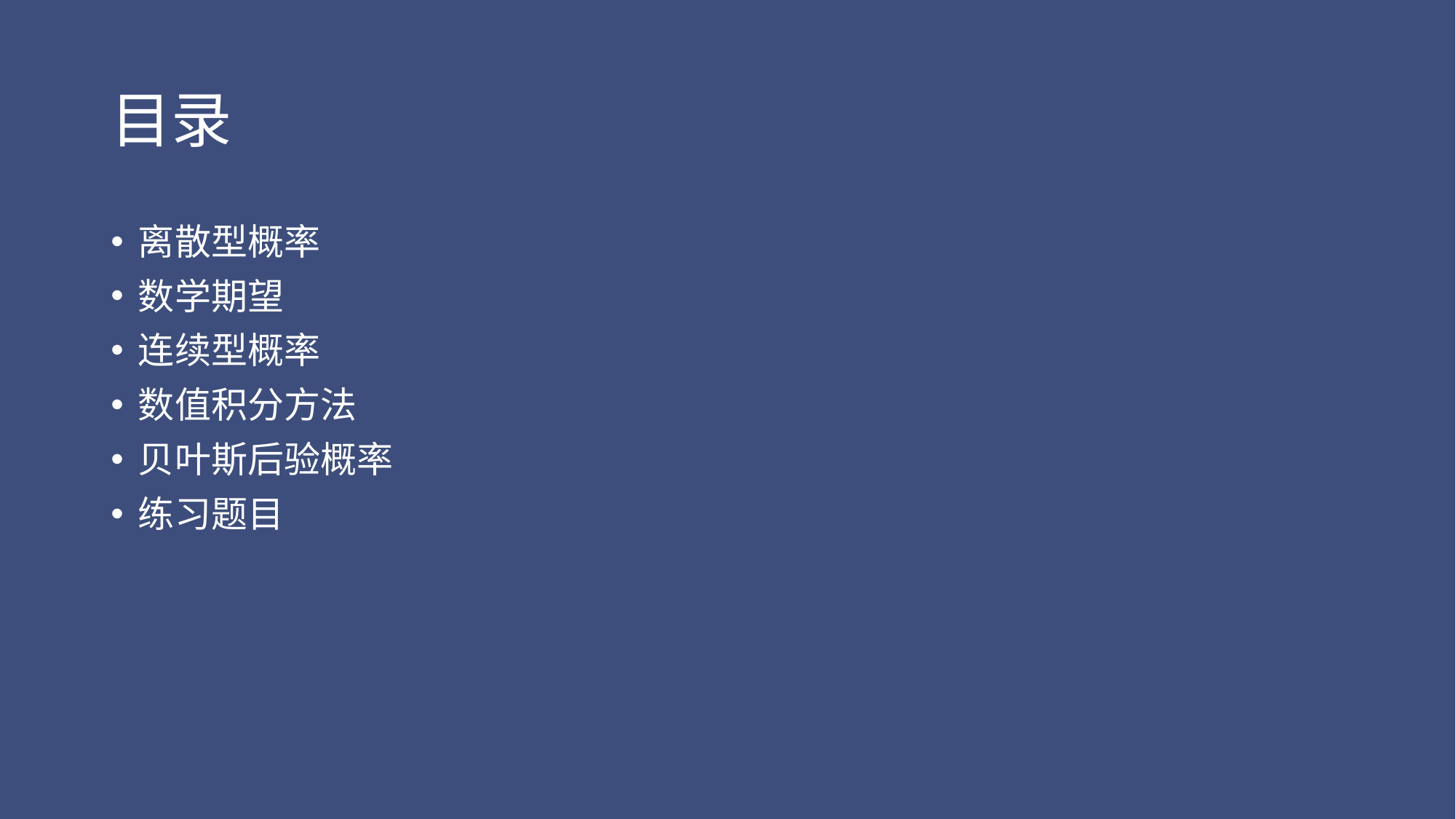

# 目录
离散型概率
数学期望
连续型概率
数值积分方法
贝叶斯后验概率
练习题目